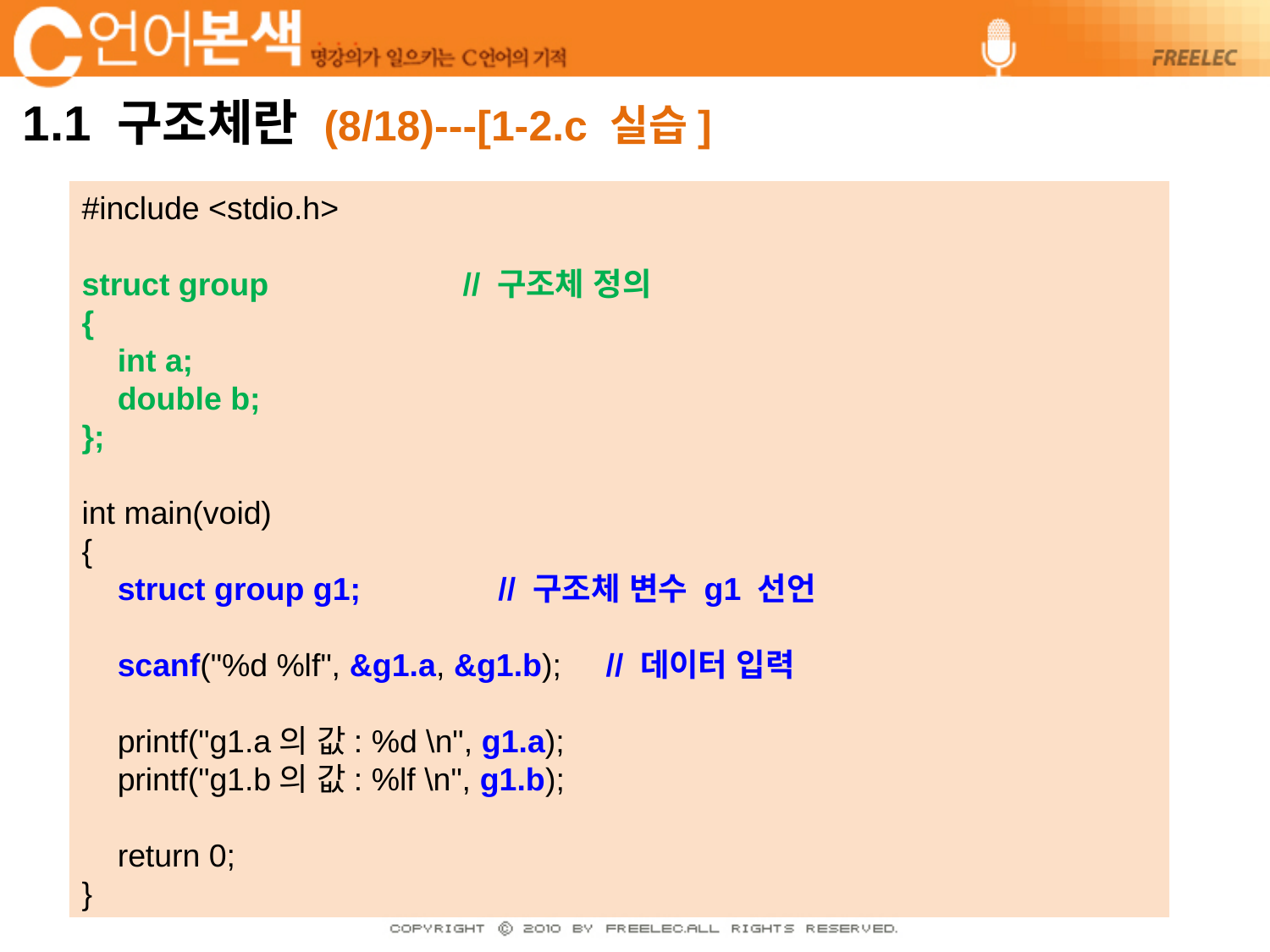

# 1.1 구조체란 (8/18)---[1-2.c 실습]
#include <stdio.h>

struct group            	// 구조체 정의
{
    int a;
    double b;
};

int main(void)
{
    struct group g1;        	    // 구조체 변수 g1 선언

    scanf("%d %lf", &g1.a, &g1.b);     // 데이터 입력

    printf("g1.a의 값: %d \n", g1.a);
    printf("g1.b의 값: %lf \n", g1.b);

    return 0;
}